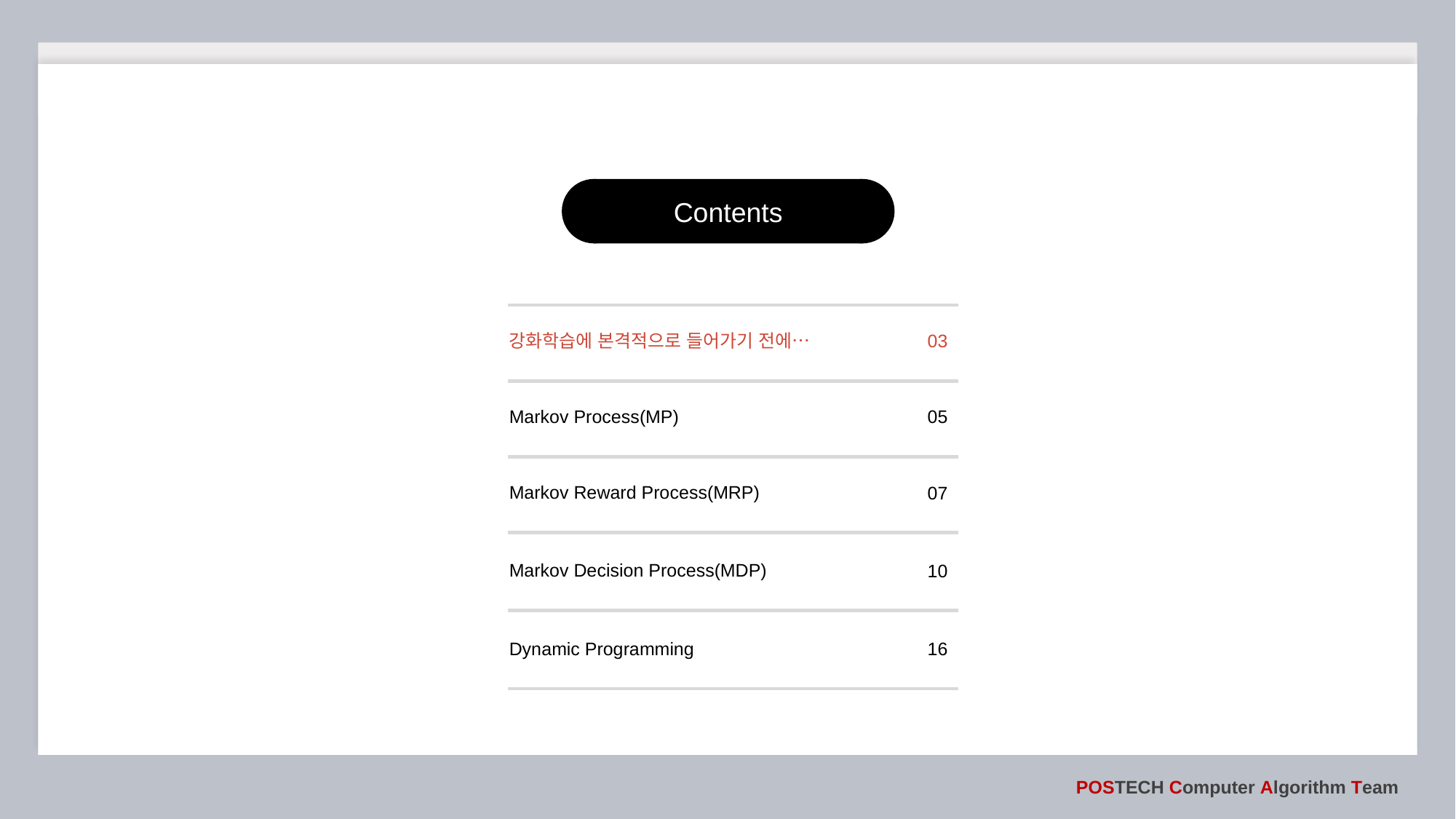

강화학습에 본격적으로 들어가기 전에…
03
Markov Process(MP)
05
Markov Reward Process(MRP)
07
Markov Decision Process(MDP)
10
Dynamic Programming
16